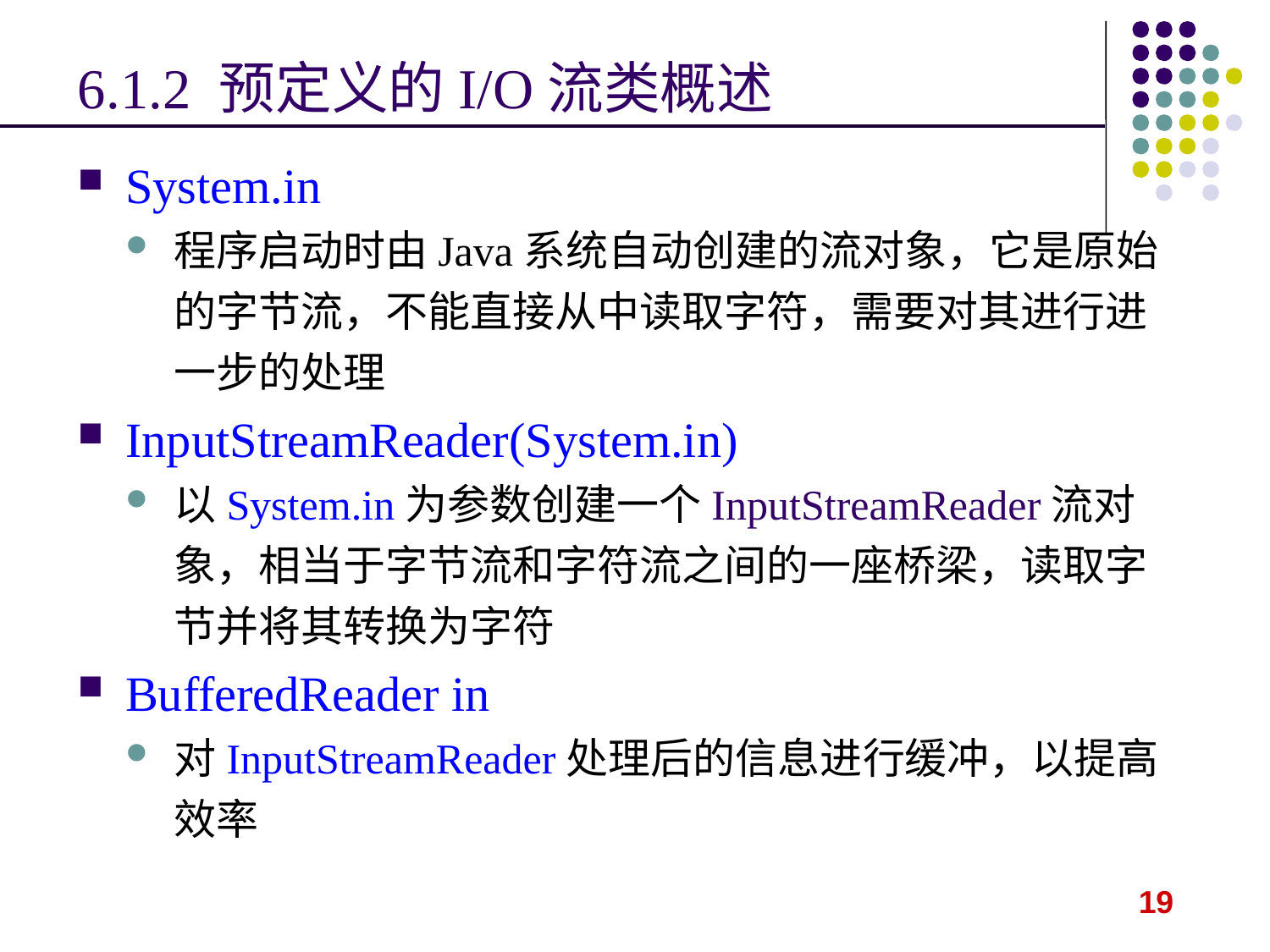

# 6.1.2 预定义的I/O流类概述
System.in
程序启动时由Java系统自动创建的流对象，它是原始的字节流，不能直接从中读取字符，需要对其进行进一步的处理
InputStreamReader(System.in)
以System.in为参数创建一个InputStreamReader流对象，相当于字节流和字符流之间的一座桥梁，读取字节并将其转换为字符
BufferedReader in
对InputStreamReader处理后的信息进行缓冲，以提高效率